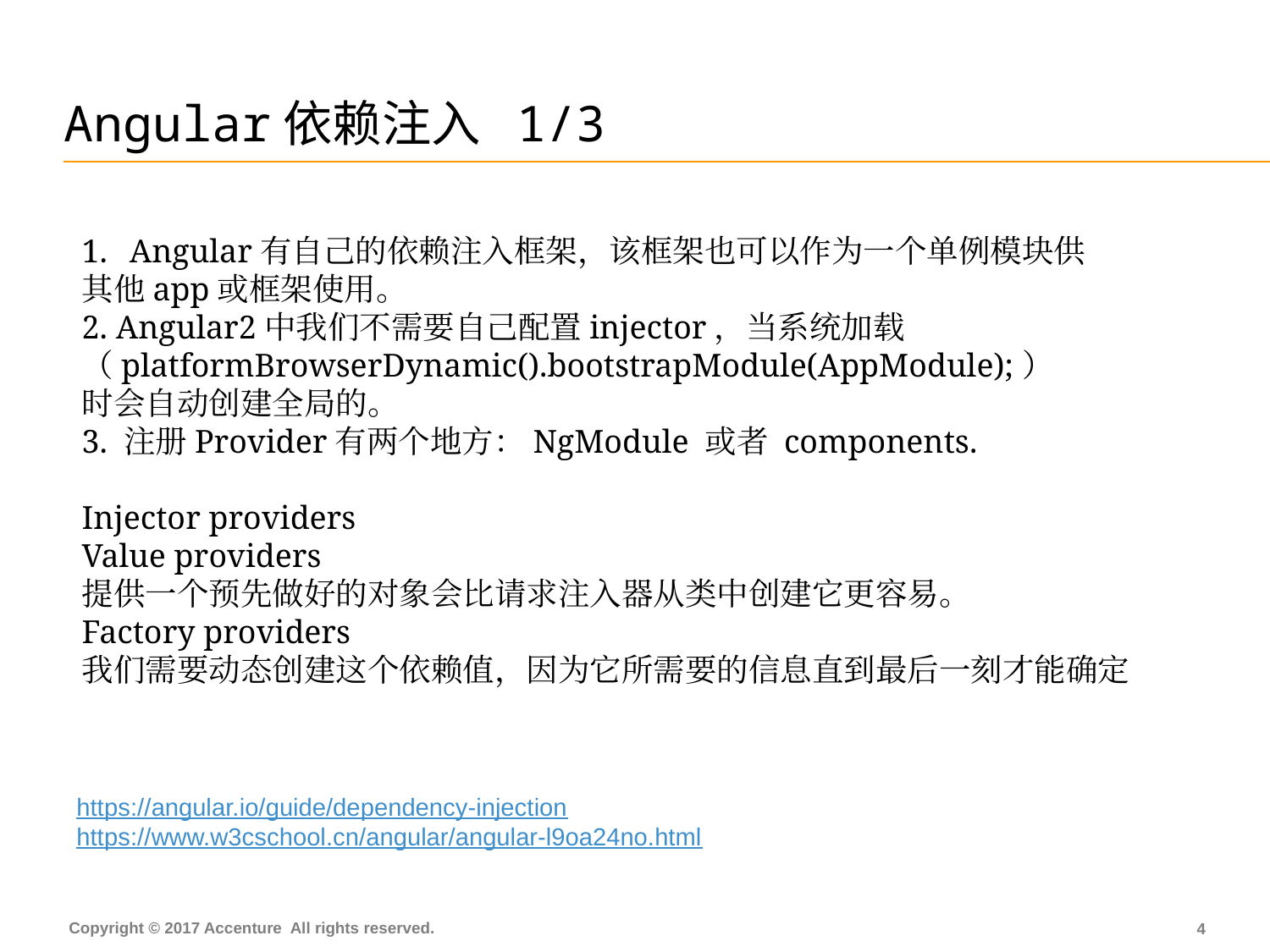

# Angular依赖注入 1/3

Angular有自己的依赖注入框架，该框架也可以作为一个单例模块供
其他app或框架使用。
2. Angular2中我们不需要自己配置injector，当系统加载
（platformBrowserDynamic().bootstrapModule(AppModule);）
时会自动创建全局的。
3. 注册Provider有两个地方：NgModule 或者 components.

Injector providers
Value providers
提供一个预先做好的对象会比请求注入器从类中创建它更容易。
Factory providers
我们需要动态创建这个依赖值，因为它所需要的信息直到最后一刻才能确定
https://angular.io/guide/dependency-injection
https://www.w3cschool.cn/angular/angular-l9oa24no.html

4
Copyright © 2017 Accenture  All rights reserved.